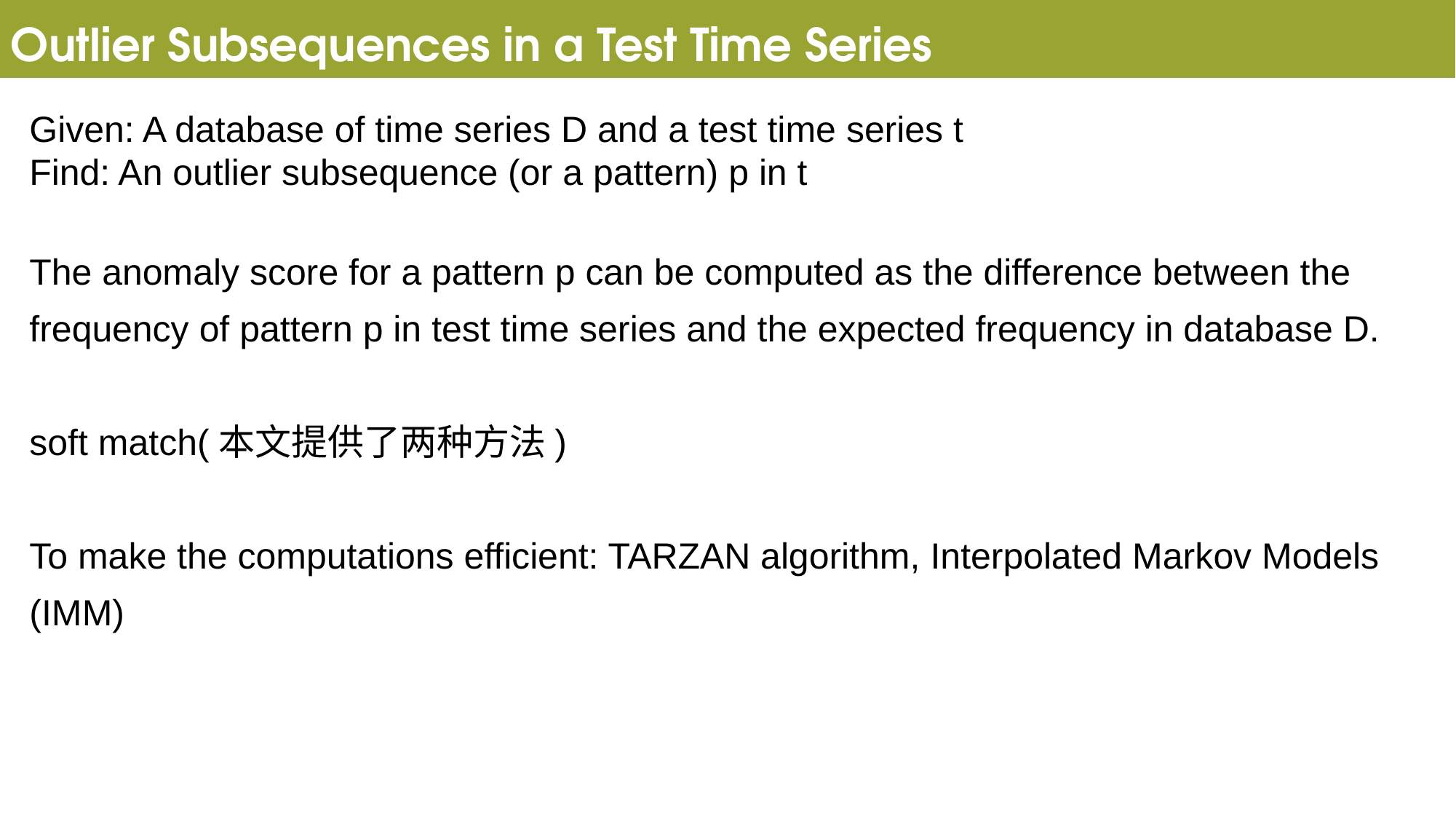

Outlier Subsequences in a Test Time Series
Series
Given: A database of time series D and a test time series t
Find: An outlier subsequence (or a pattern) p in t

The anomaly score for a pattern p can be computed as the difference between the frequency of pattern p in test time series and the expected frequency in database D.

soft match(本文提供了两种方法)

To make the computations efficient: TARZAN algorithm, Interpolated Markov Models (IMM)